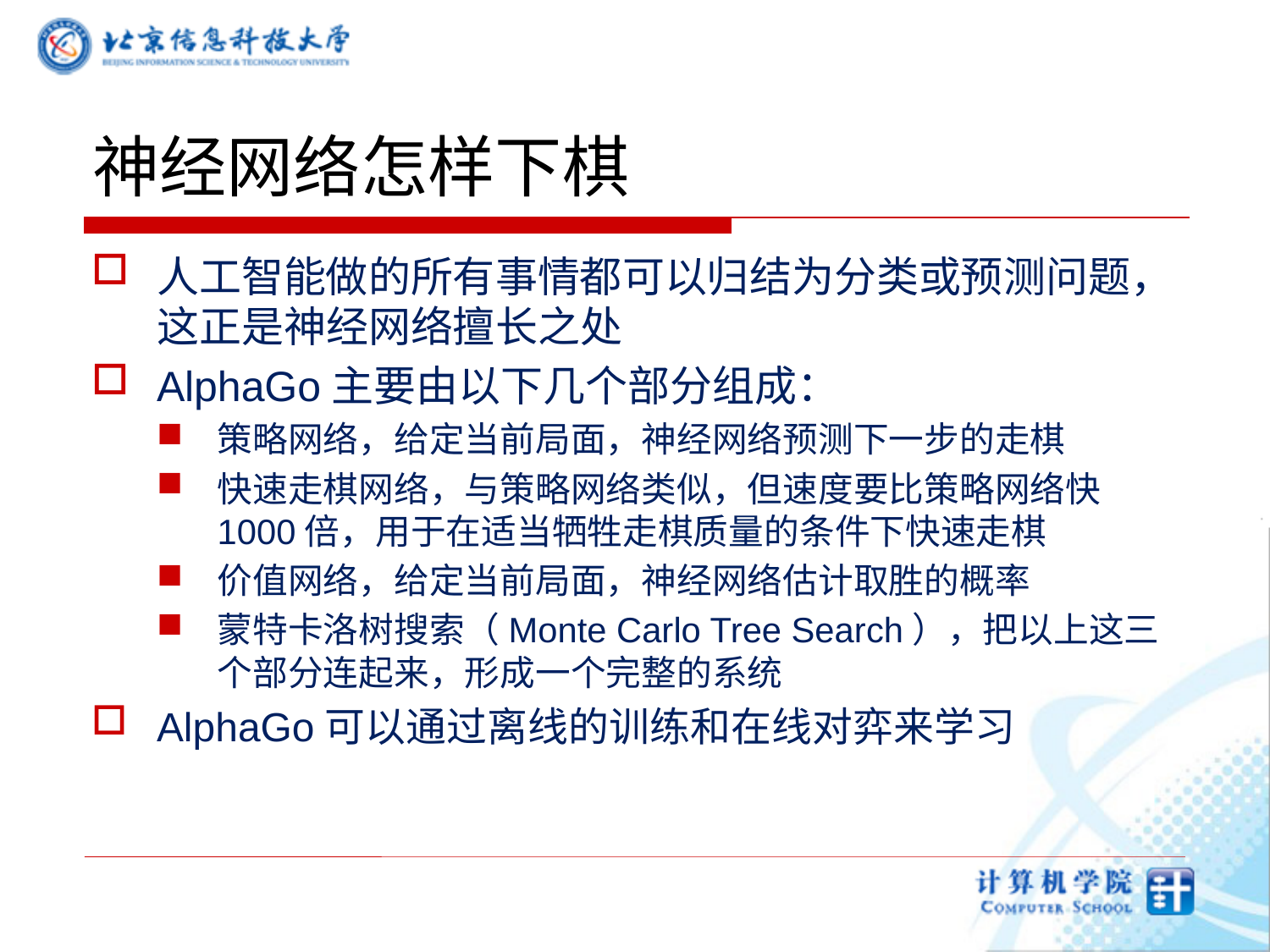

# 神经网络怎样下棋
人工智能做的所有事情都可以归结为分类或预测问题，这正是神经网络擅长之处
AlphaGo主要由以下几个部分组成：
策略网络，给定当前局面，神经网络预测下一步的走棋
快速走棋网络，与策略网络类似，但速度要比策略网络快1000倍，用于在适当牺牲走棋质量的条件下快速走棋
价值网络，给定当前局面，神经网络估计取胜的概率
蒙特卡洛树搜索（Monte Carlo Tree Search），把以上这三个部分连起来，形成一个完整的系统
AlphaGo可以通过离线的训练和在线对弈来学习